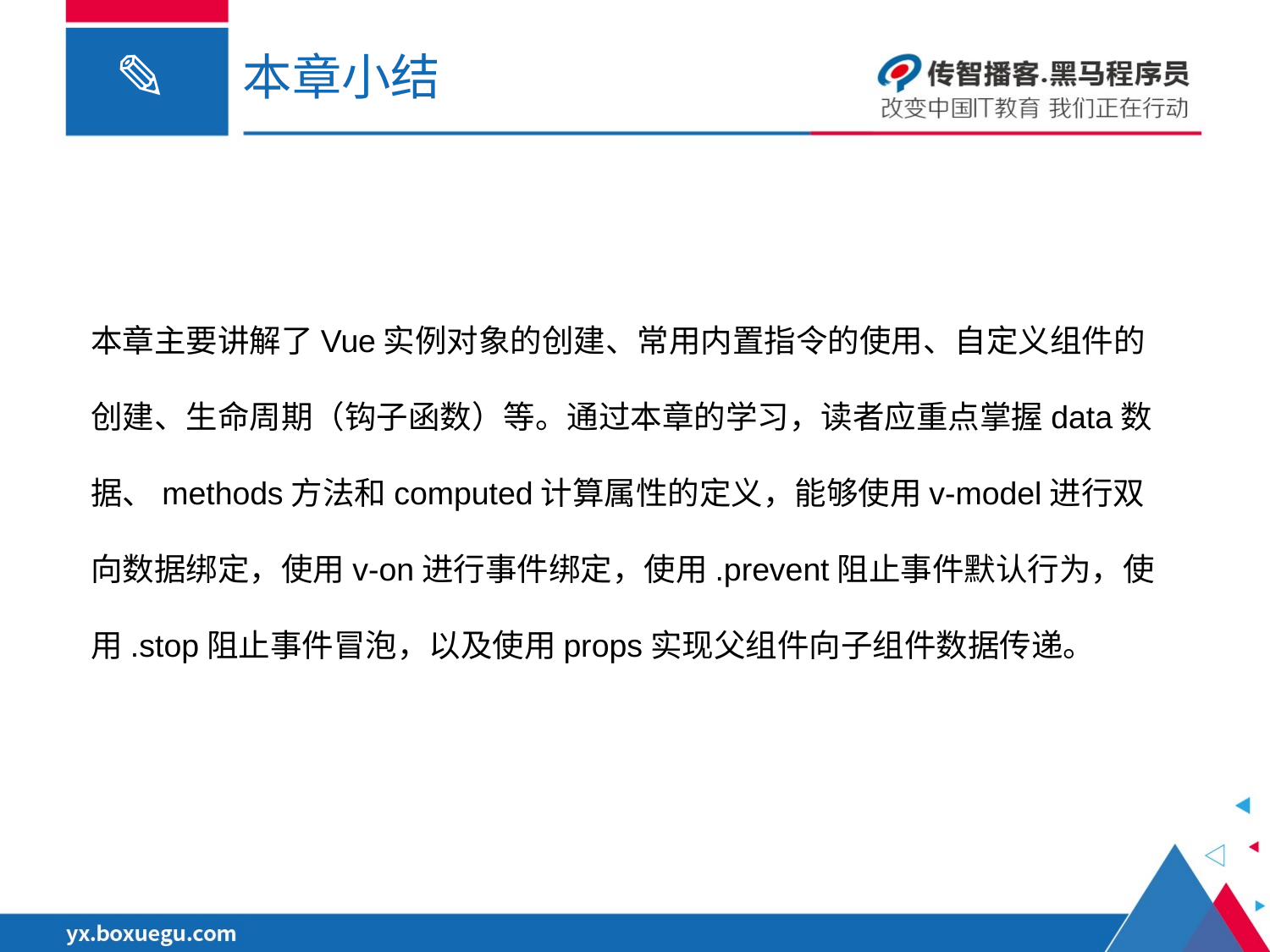

# 本章小结
本章主要讲解了Vue实例对象的创建、常用内置指令的使用、自定义组件的创建、生命周期（钩子函数）等。通过本章的学习，读者应重点掌握data数据、methods方法和computed计算属性的定义，能够使用v-model进行双向数据绑定，使用v-on进行事件绑定，使用.prevent阻止事件默认行为，使用.stop阻止事件冒泡，以及使用props实现父组件向子组件数据传递。